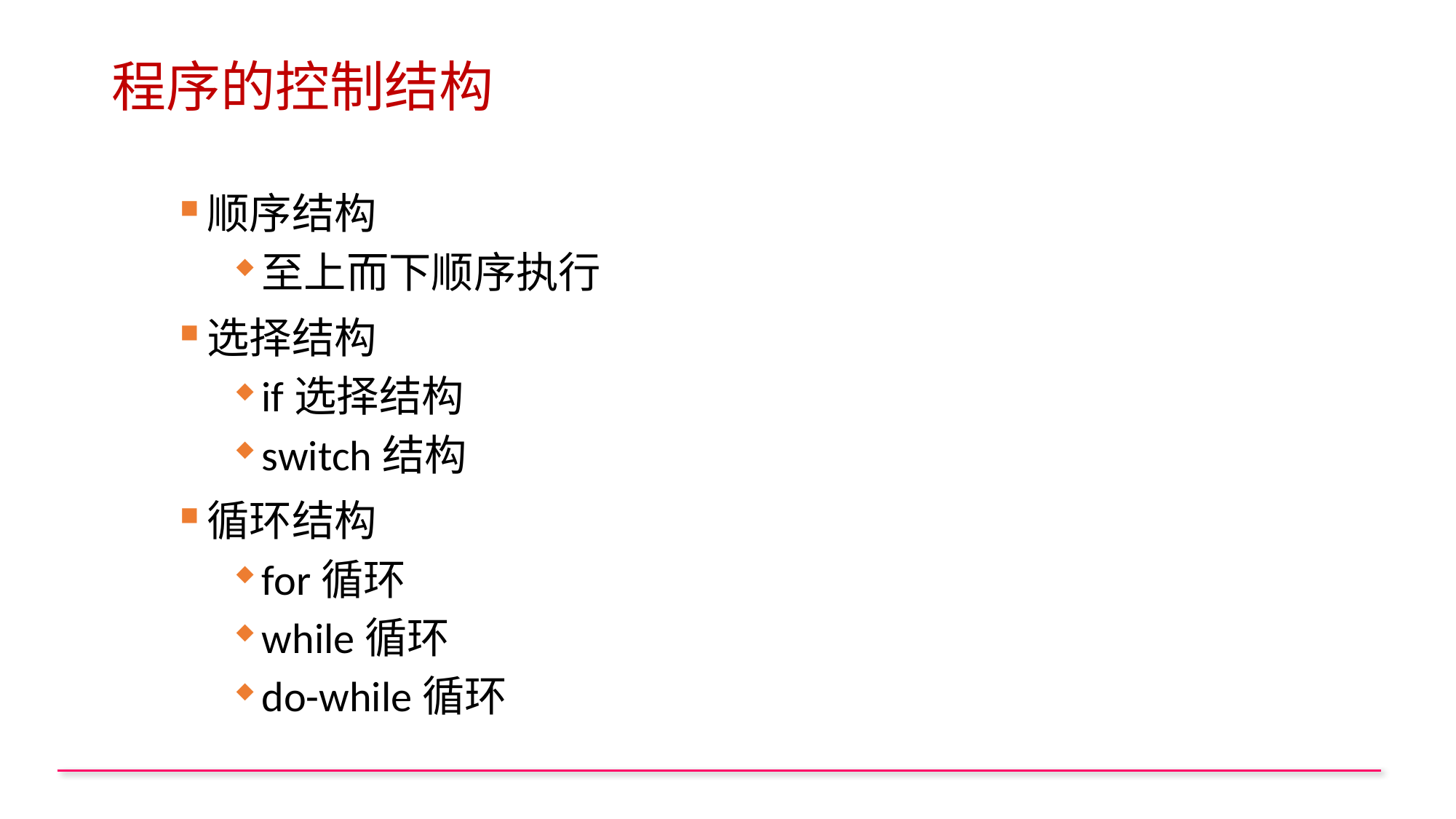

# 程序的控制结构
顺序结构
至上而下顺序执行
选择结构
if选择结构
switch结构
循环结构
for循环
while循环
do-while循环